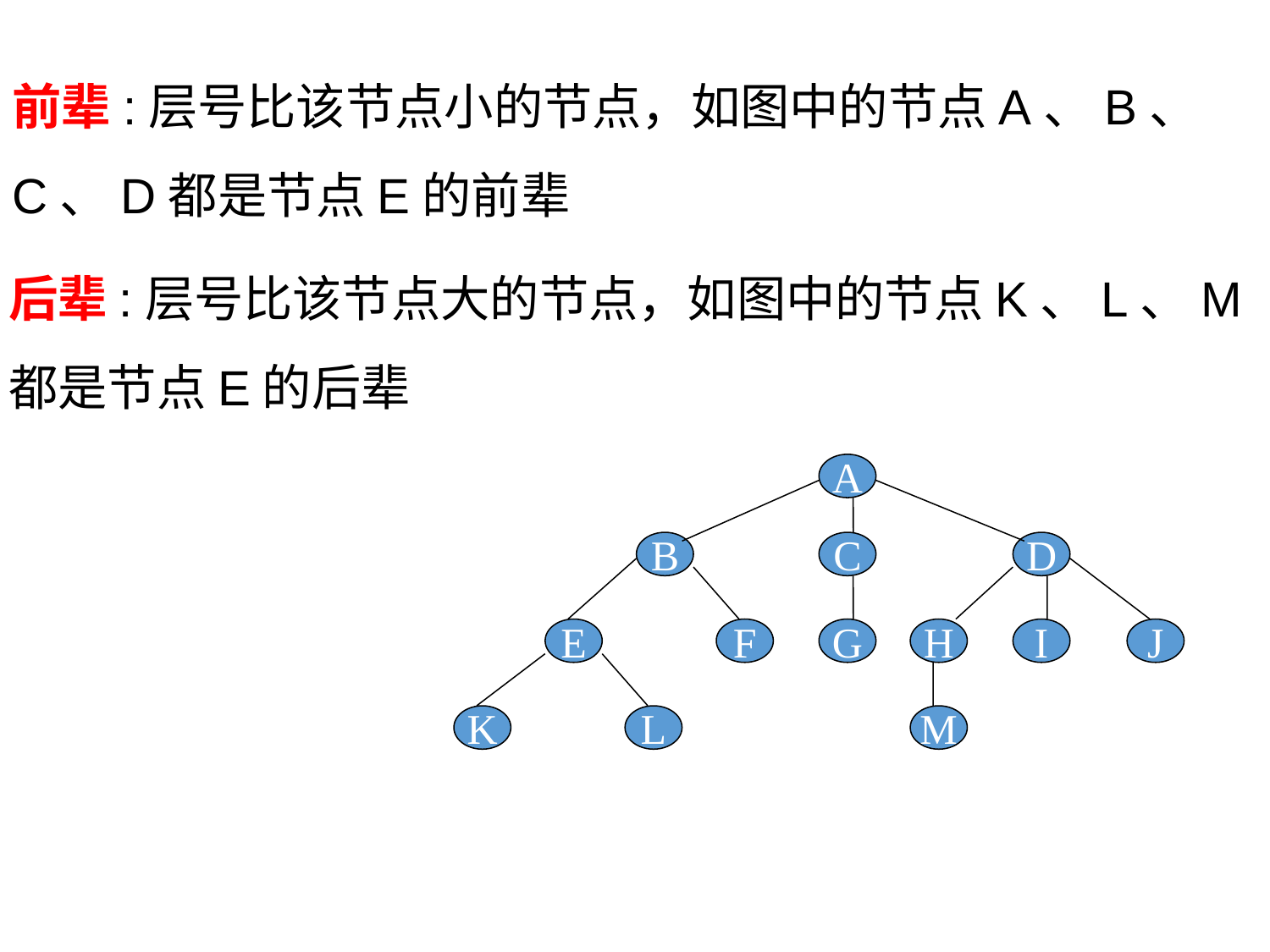

前辈:层号比该节点小的节点，如图中的节点A、B、C、D都是节点E的前辈
后辈:层号比该节点大的节点，如图中的节点K、L、M都是节点E的后辈
A

B
C
D

E
F
G
H
I
J

K
L
M